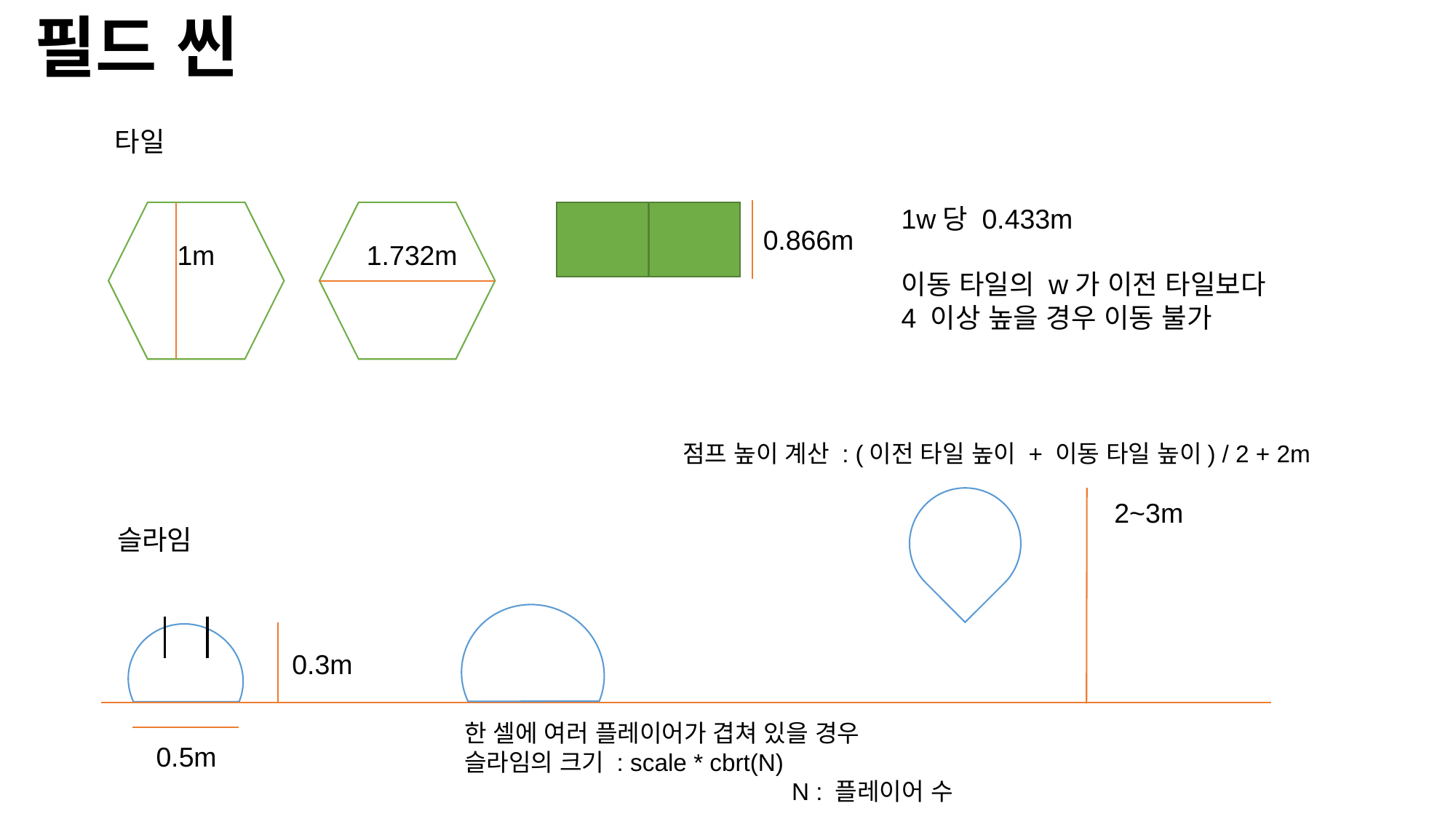

필드 씬
타일
1w당 0.433m

이동 타일의 w가 이전 타일보다
4 이상 높을 경우 이동 불가

0.866m
1m
1.732m
점프 높이 계산 : (이전 타일 높이 + 이동 타일 높이) / 2 + 2m

2~3m
슬라임

0.3m
한 셀에 여러 플레이어가 겹쳐 있을 경우
슬라임의 크기 : scale * cbrt(N)
			N : 플레이어 수
0.5m